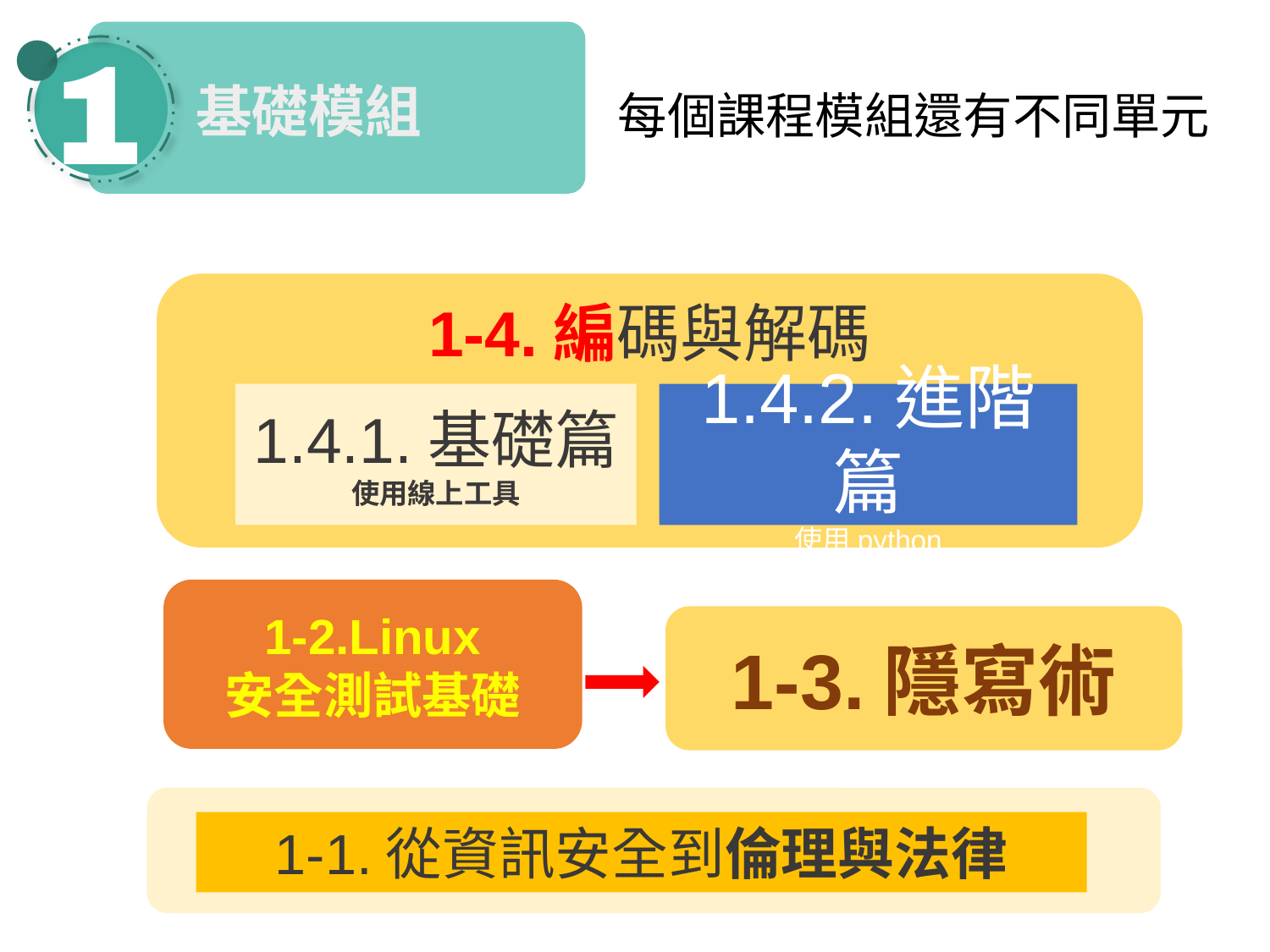

1

基礎模組
每個課程模組還有不同單元
1-4.編碼與解碼
1.4.1.基礎篇
使用線上工具
1.4.2.進階篇
使用python
1-2.Linux
安全測試基礎
1-3.隱寫術

1-1.從資訊安全到倫理與法律